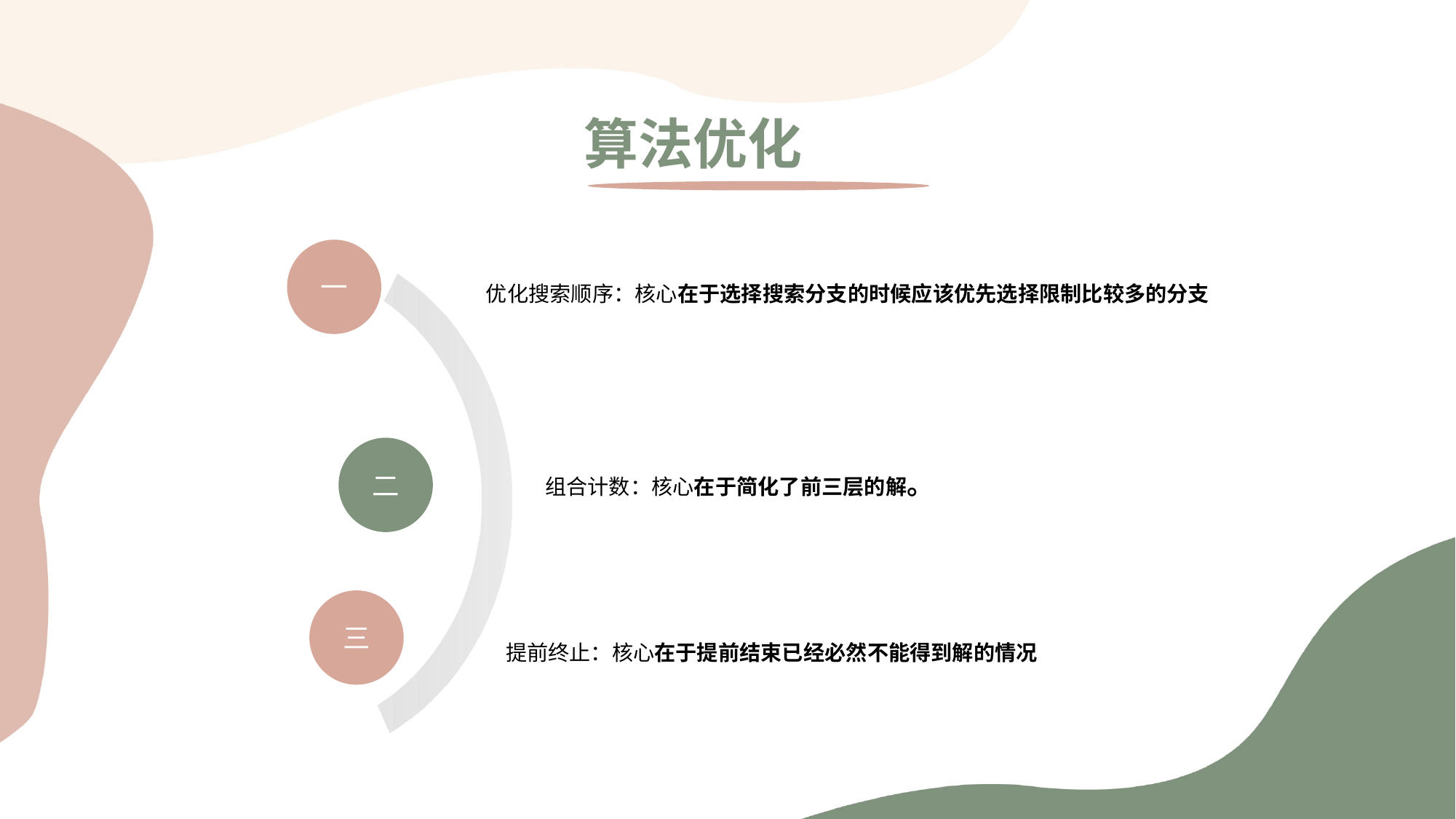

算法优化

一
优化搜索顺序：核心在于选择搜索分支的时候应该优先选择限制比较多的分支

二
组合计数：核心在于简化了前三层的解。
三
提前终止：核心在于提前结束已经必然不能得到解的情况